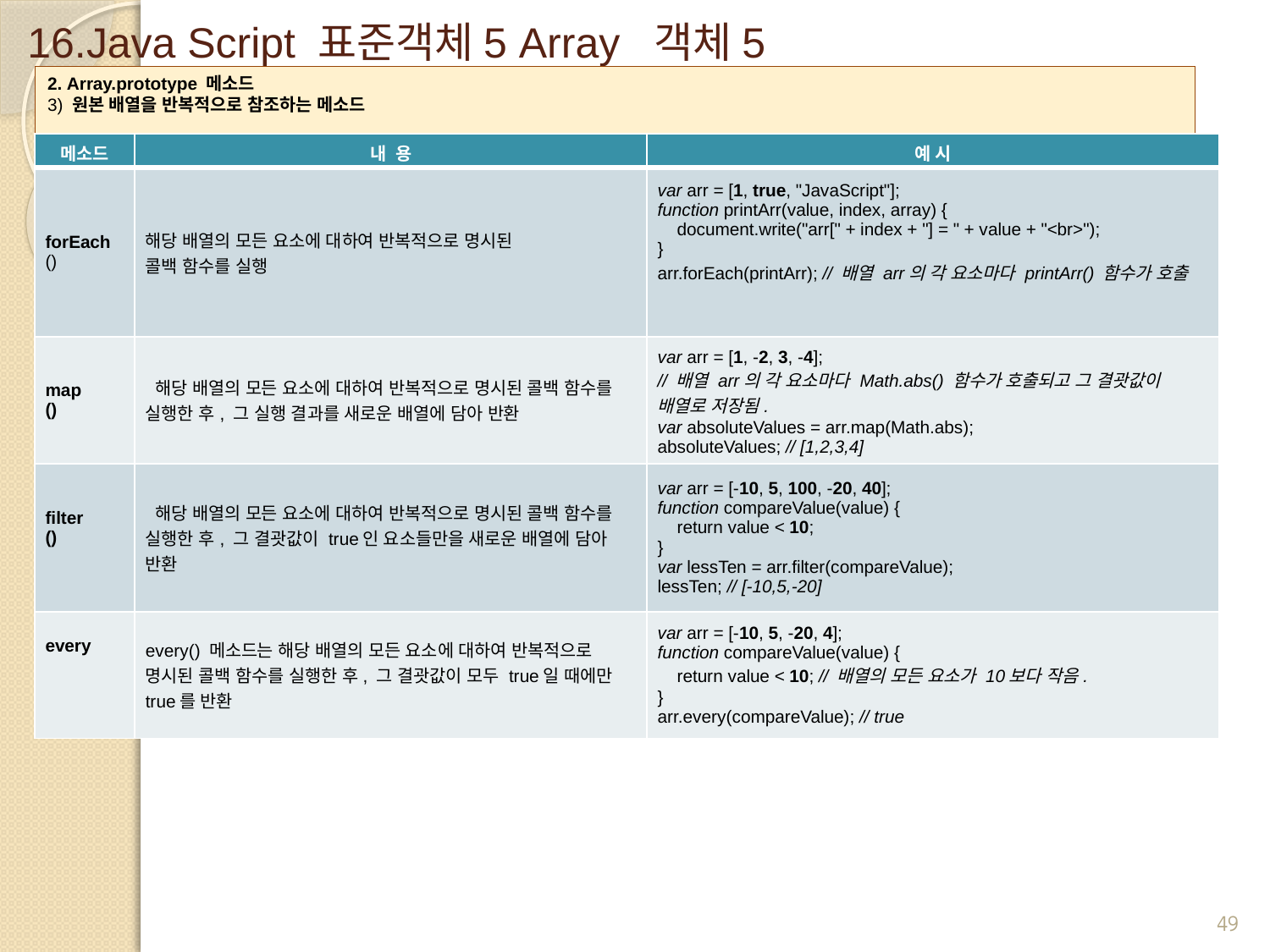

# 16.Java Script 표준객체5 Array  객체5
2. Array.prototype 메소드
3) 원본 배열을 반복적으로 참조하는 메소드

| 메소드 | 내 용 | 예 시 |
| --- | --- | --- |
| forEach () | 해당 배열의 모든 요소에 대하여 반복적으로 명시된 콜백 함수를 실행 | var arr = [1, true, "JavaScript"]; function printArr(value, index, array) {     document.write("arr[" + index + "] = " + value + "<br>"); } arr.forEach(printArr); // 배열 arr의 각 요소마다 printArr() 함수가 호출 |
| map () | 해당 배열의 모든 요소에 대하여 반복적으로 명시된 콜백 함수를 실행한 후, 그 실행 결과를 새로운 배열에 담아 반환 | var arr = [1, -2, 3, -4]; // 배열 arr의 각 요소마다 Math.abs() 함수가 호출되고 그 결괏값이 배열로 저장됨. var absoluteValues = arr.map(Math.abs); absoluteValues; // [1,2,3,4] |
| filter () | 해당 배열의 모든 요소에 대하여 반복적으로 명시된 콜백 함수를 실행한 후, 그 결괏값이 true인 요소들만을 새로운 배열에 담아 반환 | var arr = [-10, 5, 100, -20, 40]; function compareValue(value) {     return value < 10; } var lessTen = arr.filter(compareValue); lessTen; // [-10,5,-20] |
| every | every() 메소드는 해당 배열의 모든 요소에 대하여 반복적으로 명시된 콜백 함수를 실행한 후, 그 결괏값이 모두 true일 때에만 true를 반환 | var arr = [-10, 5, -20, 4]; function compareValue(value) {     return value < 10; // 배열의 모든 요소가 10보다 작음. } arr.every(compareValue); // true |
49